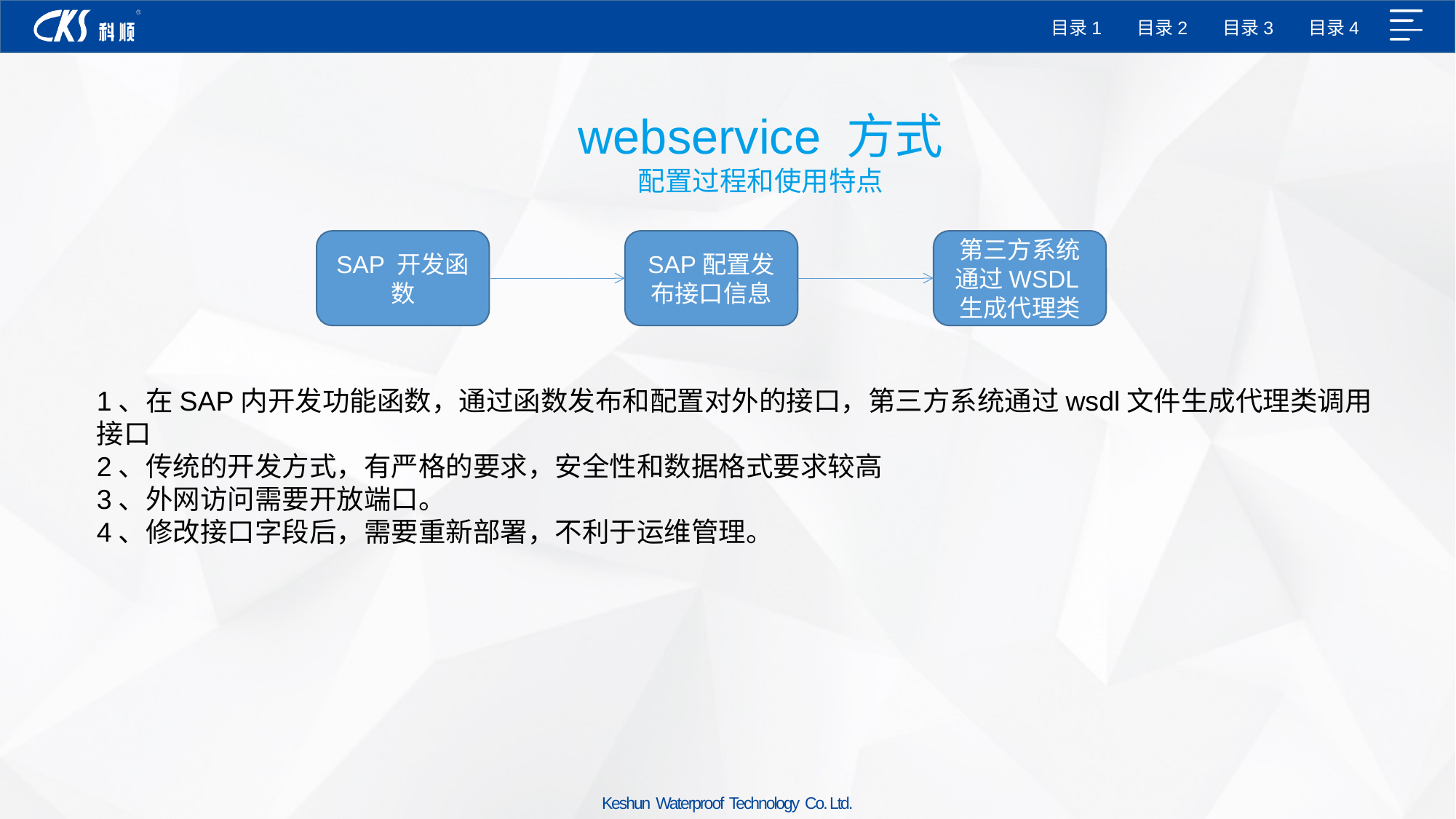

webservice 方式
配置过程和使用特点
SAP 开发函数
SAP配置发布接口信息
第三方系统通过WSDL生成代理类
1、在SAP内开发功能函数，通过函数发布和配置对外的接口，第三方系统通过wsdl文件生成代理类调用接口
2、传统的开发方式，有严格的要求，安全性和数据格式要求较高
3、外网访问需要开放端口。
4、修改接口字段后，需要重新部署，不利于运维管理。